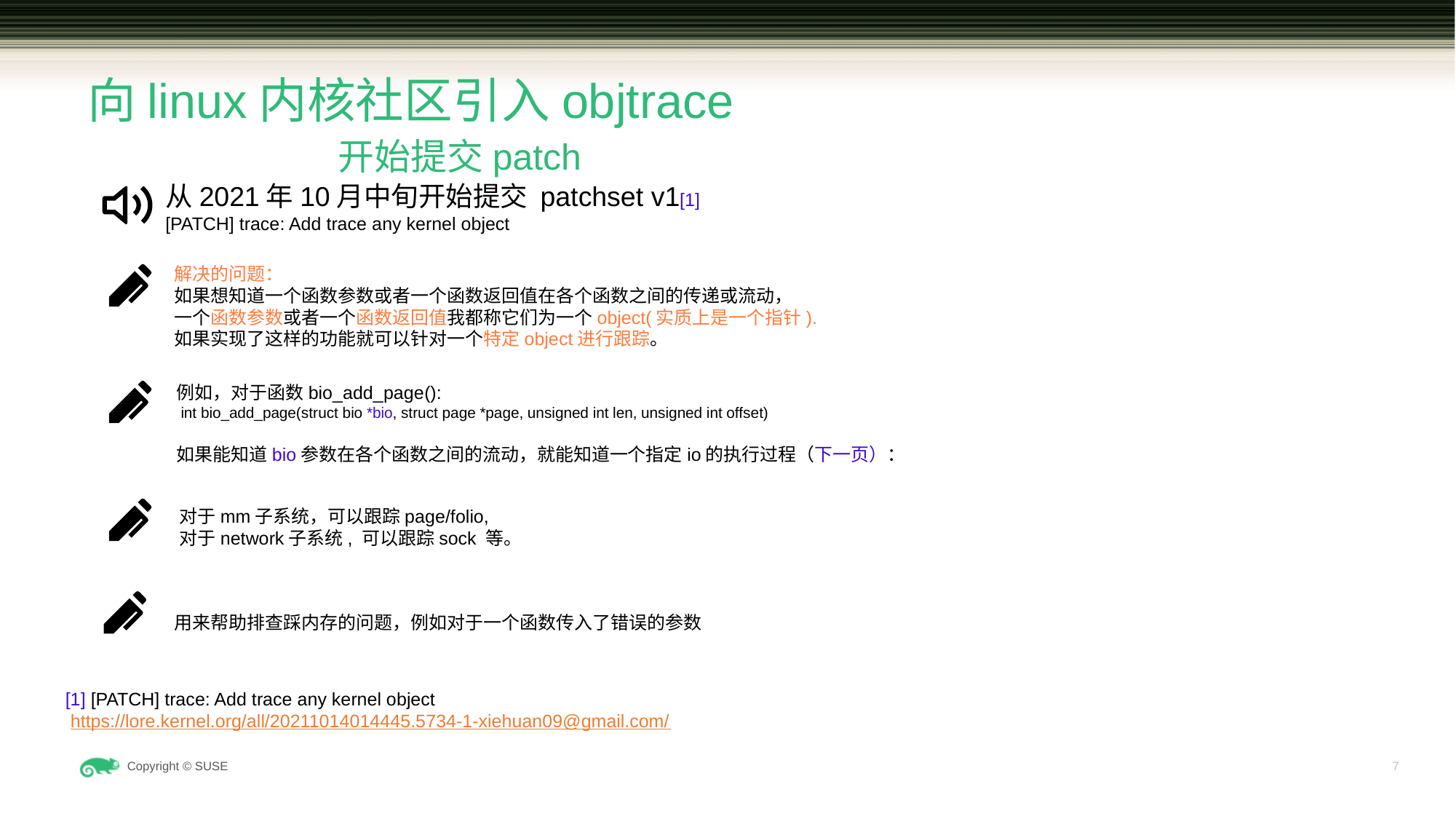

# 向linux内核社区引入objtrace
开始提交patch
从2021年10月中旬开始提交 patchset v1[1]
[PATCH] trace: Add trace any kernel object

解决的问题：
如果想知道一个函数参数或者一个函数返回值在各个函数之间的传递或流动，
一个函数参数或者一个函数返回值我都称它们为一个object(实质上是一个指针).
如果实现了这样的功能就可以针对一个特定object进行跟踪。

例如，对于函数bio_add_page():
 int bio_add_page(struct bio *bio, struct page *page, unsigned int len, unsigned int offset)

如果能知道bio参数在各个函数之间的流动，就能知道一个指定io的执行过程（下一页）：

对于mm子系统，可以跟踪page/folio,
对于network子系统, 可以跟踪sock 等。

用来帮助排查踩内存的问题，例如对于一个函数传入了错误的参数
[1] [PATCH] trace: Add trace any kernel object
 https://lore.kernel.org/all/20211014014445.5734-1-xiehuan09@gmail.com/
7